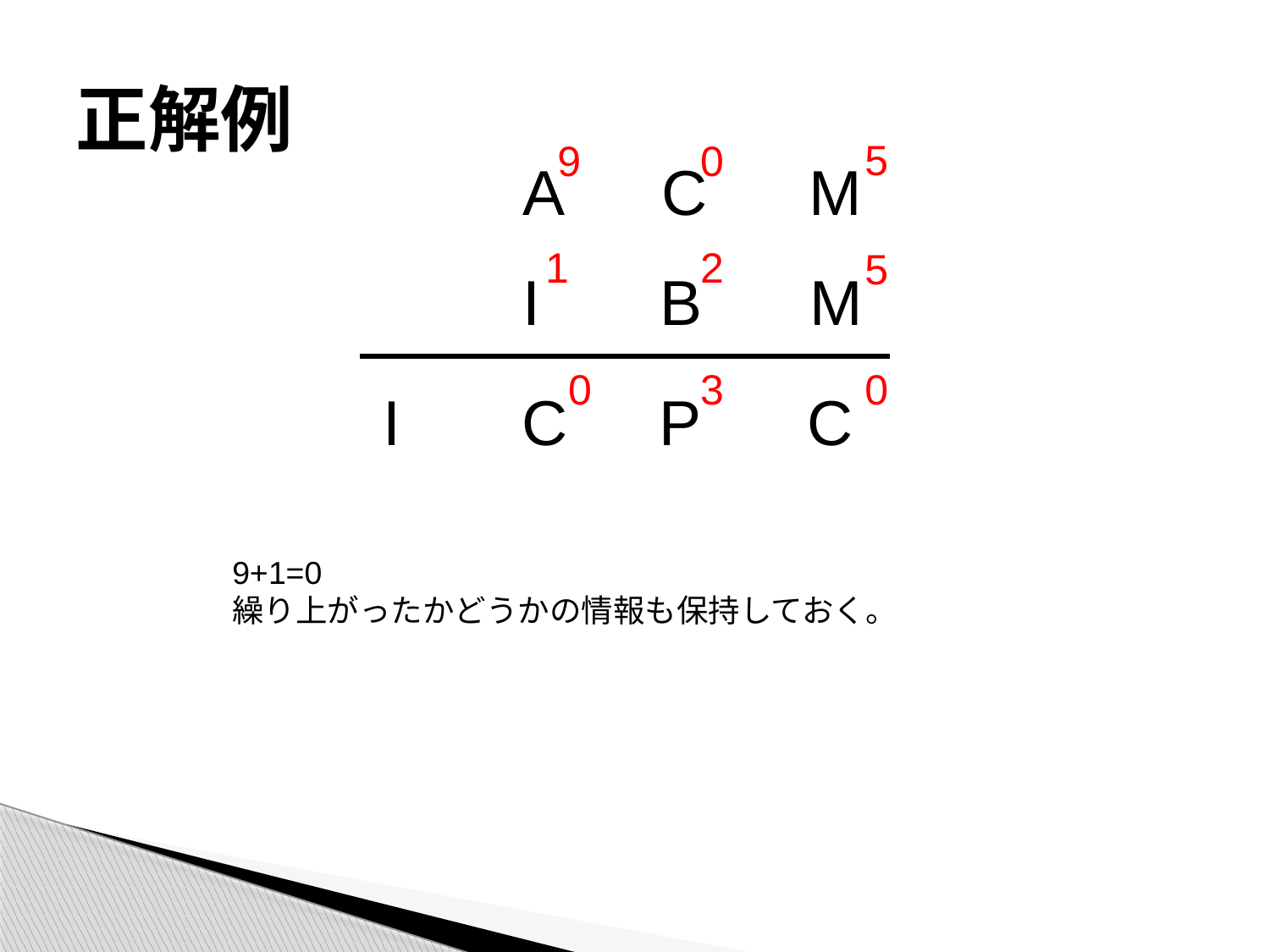

# 正解例
5
9
0
A
C
M
1
2
5
I
B
M
0
3
0
I
C
P
C
9+1=0
繰り上がったかどうかの情報も保持しておく。